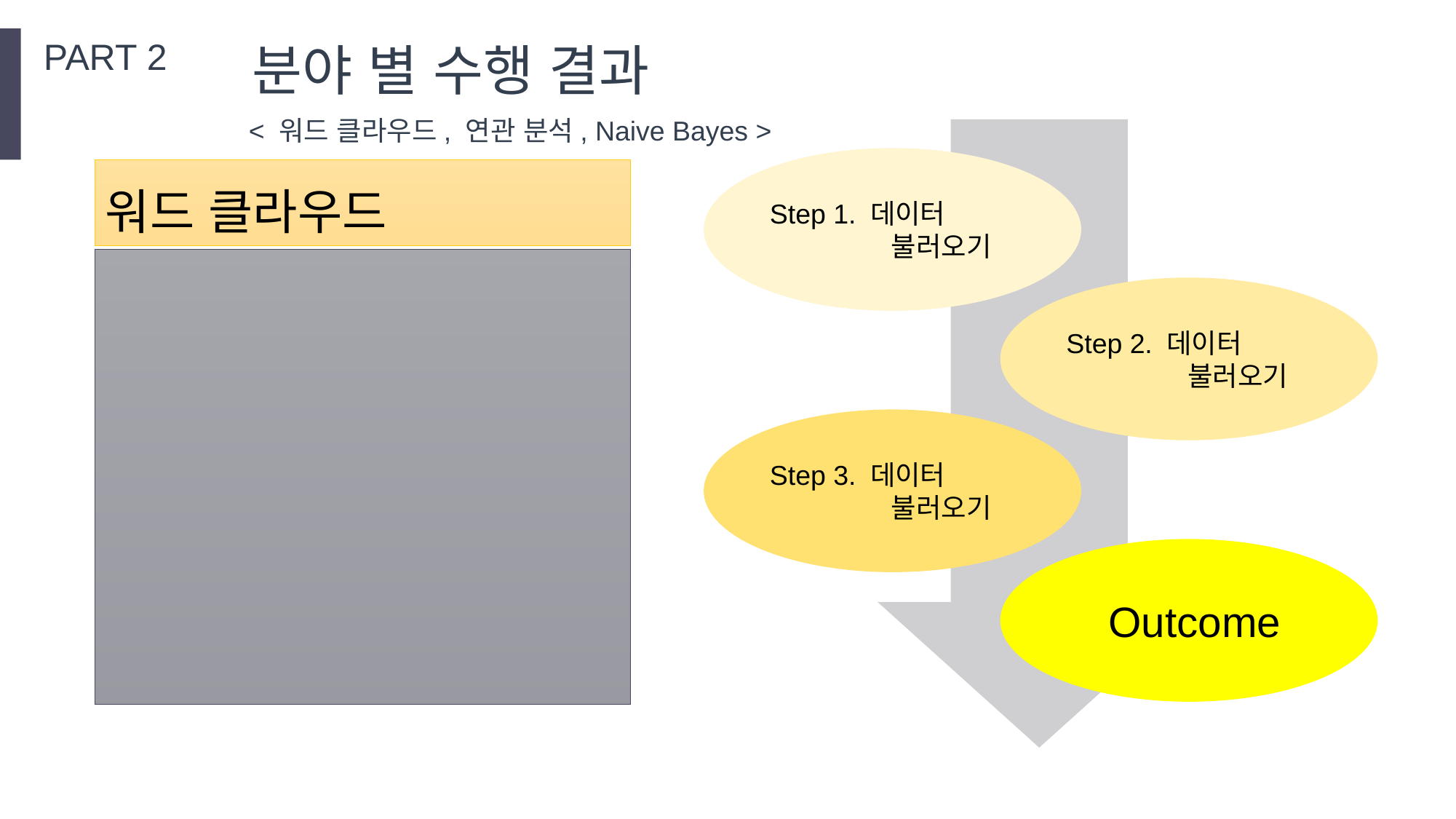

PART 2
분야 별 수행 결과
 < 워드 클라우드, 연관 분석, Naive Bayes >

Step 1. 데이터
            불러오기
워드 클라우드

Step 2. 데이터
            불러오기
Step 3. 데이터
            불러오기
 Outcome